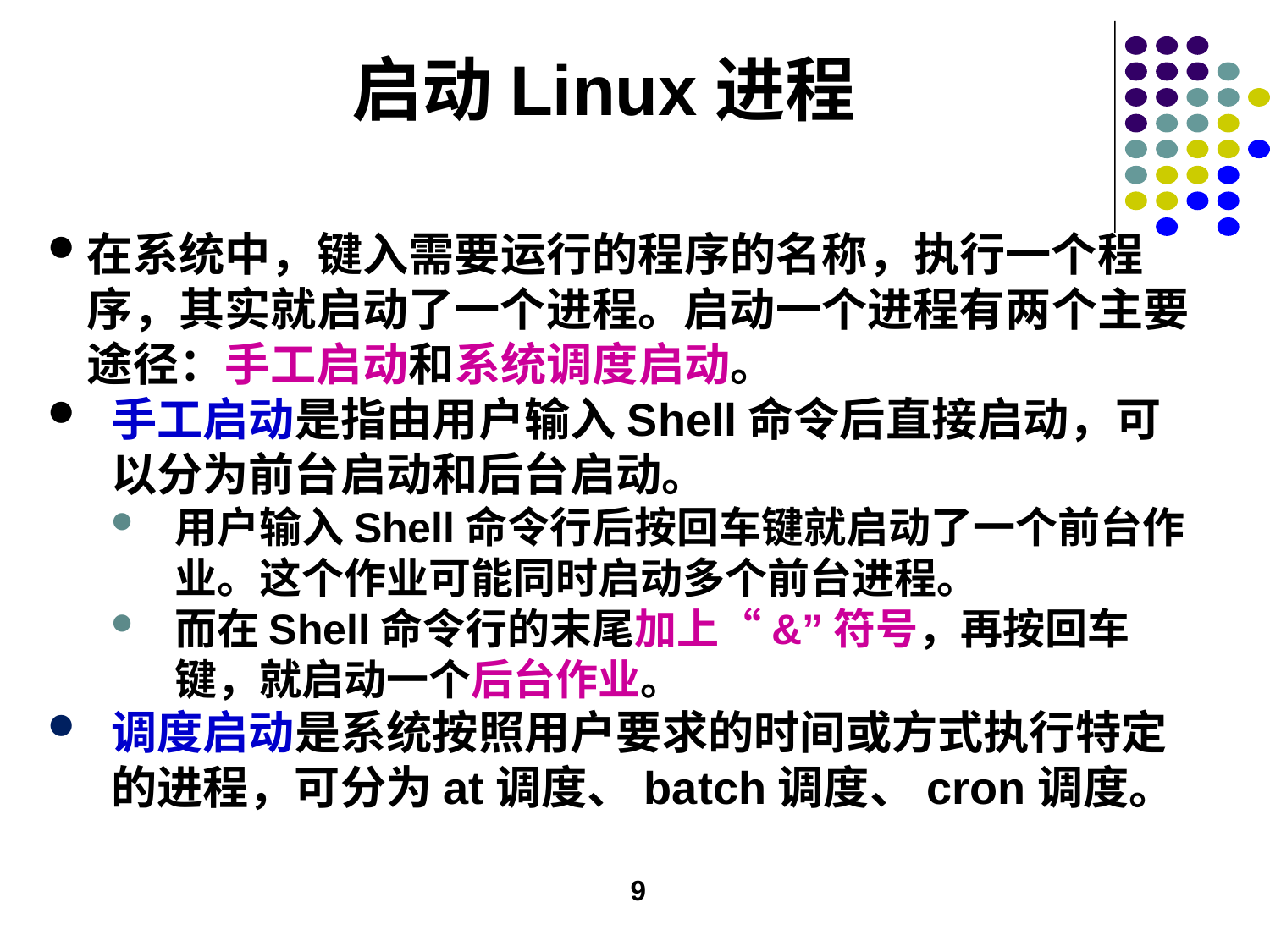

# 启动Linux进程
在系统中，键入需要运行的程序的名称，执行一个程序，其实就启动了一个进程。启动一个进程有两个主要途径：手工启动和系统调度启动。
手工启动是指由用户输入Shell命令后直接启动，可以分为前台启动和后台启动。
用户输入Shell命令行后按回车键就启动了一个前台作业。这个作业可能同时启动多个前台进程。
而在Shell命令行的末尾加上“&”符号，再按回车键，就启动一个后台作业。
调度启动是系统按照用户要求的时间或方式执行特定的进程，可分为at调度、batch调度、cron调度。

9